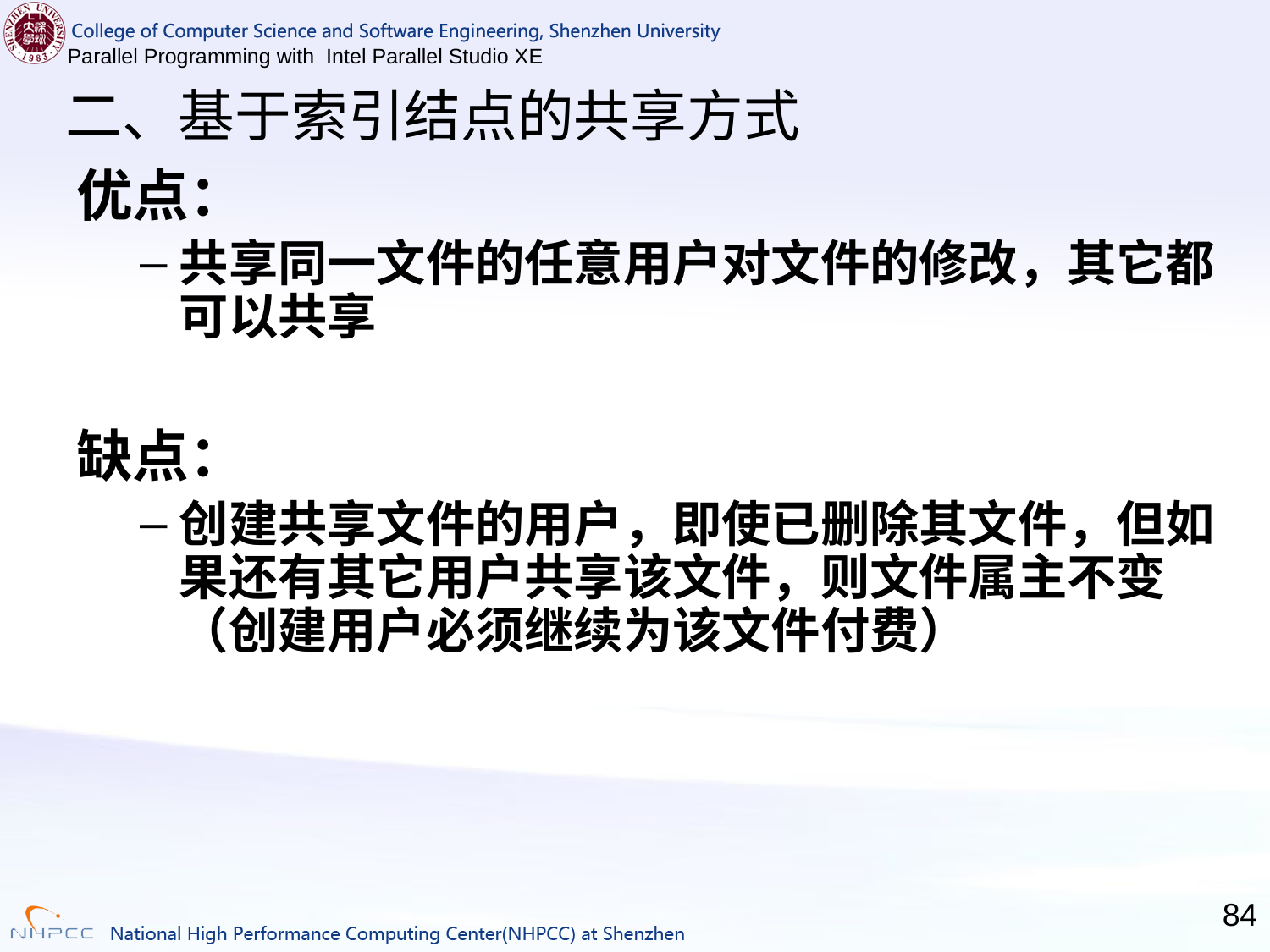

# 二、基于索引结点的共享方式
优点：
共享同一文件的任意用户对文件的修改，其它都可以共享

缺点：
创建共享文件的用户，即使已删除其文件，但如果还有其它用户共享该文件，则文件属主不变（创建用户必须继续为该文件付费）
84